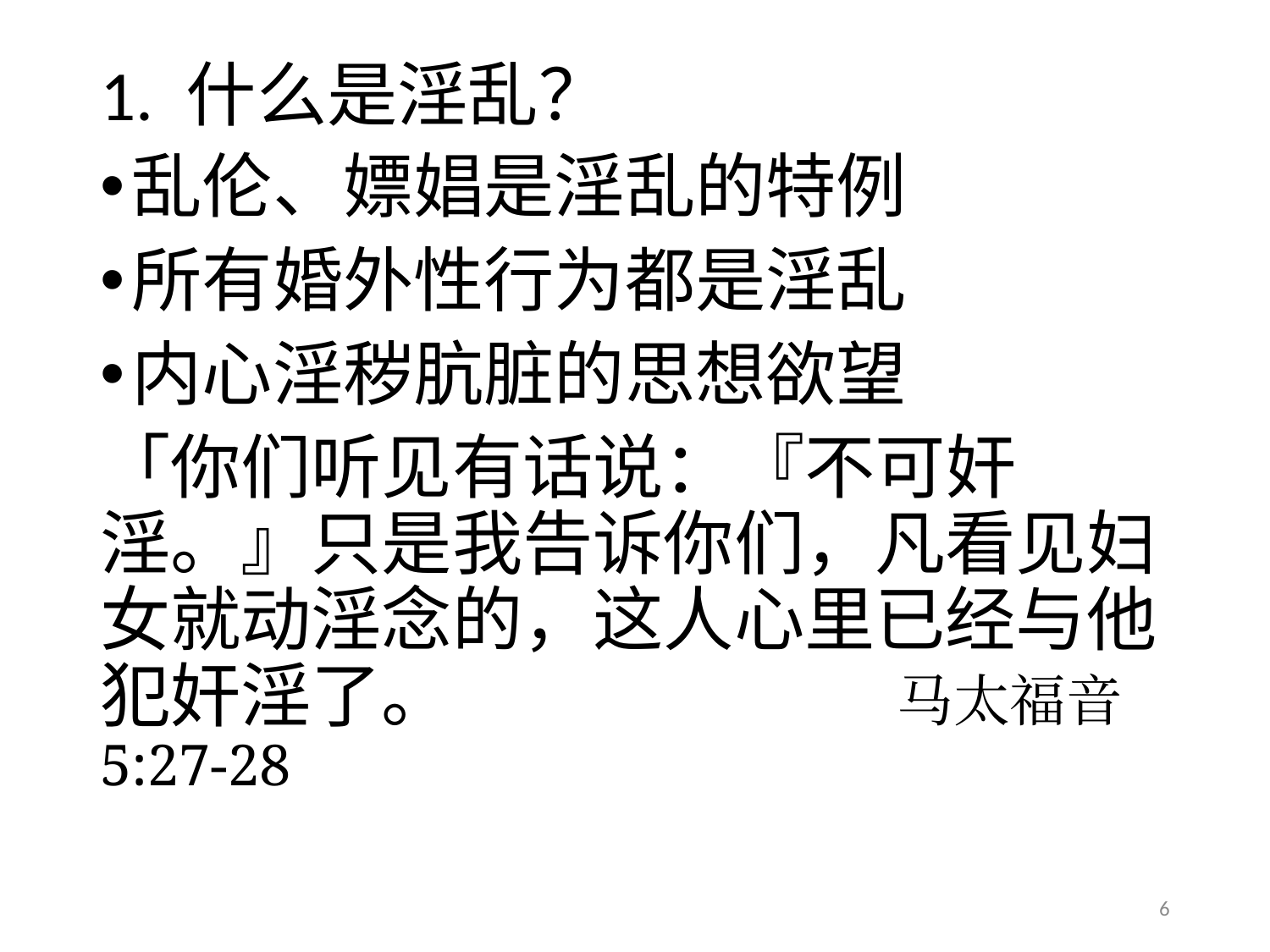

# 1. 什么是淫乱？
乱伦、嫖娼是淫乱的特例
所有婚外性行为都是淫乱
内心淫秽肮脏的思想欲望
「你们听见有话说：『不可奸淫。』只是我告诉你们，凡看见妇女就动淫念的，这人心里已经与他犯奸淫了。                            马太福音5:27-28
6